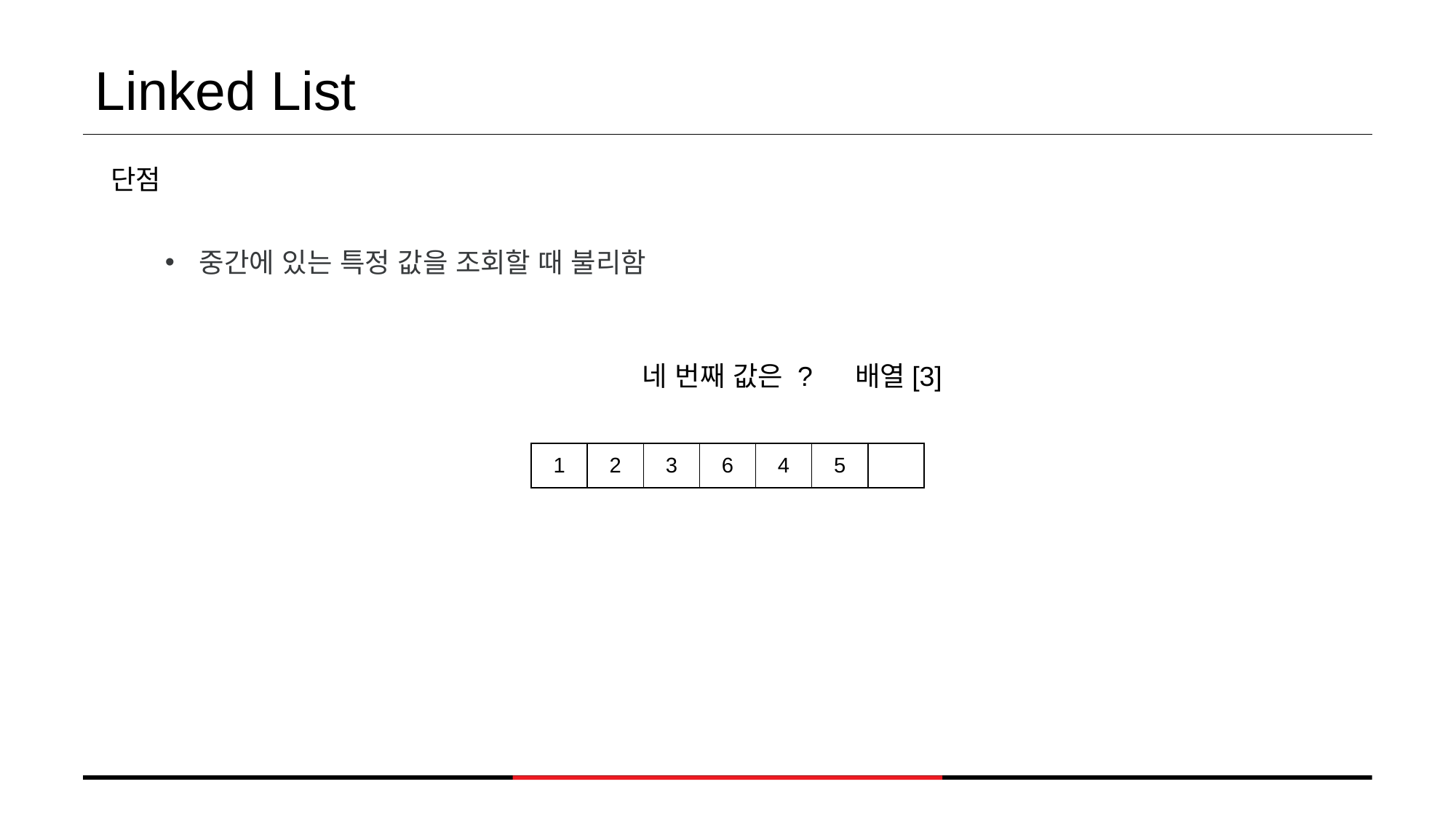

Linked List
단점
중간에 있는 특정 값을 조회할 때 불리함
네 번째 값은 ?
배열[3]
| 1 | 2 | 3 | 6 | 4 | 5 |  |
| --- | --- | --- | --- | --- | --- | --- |